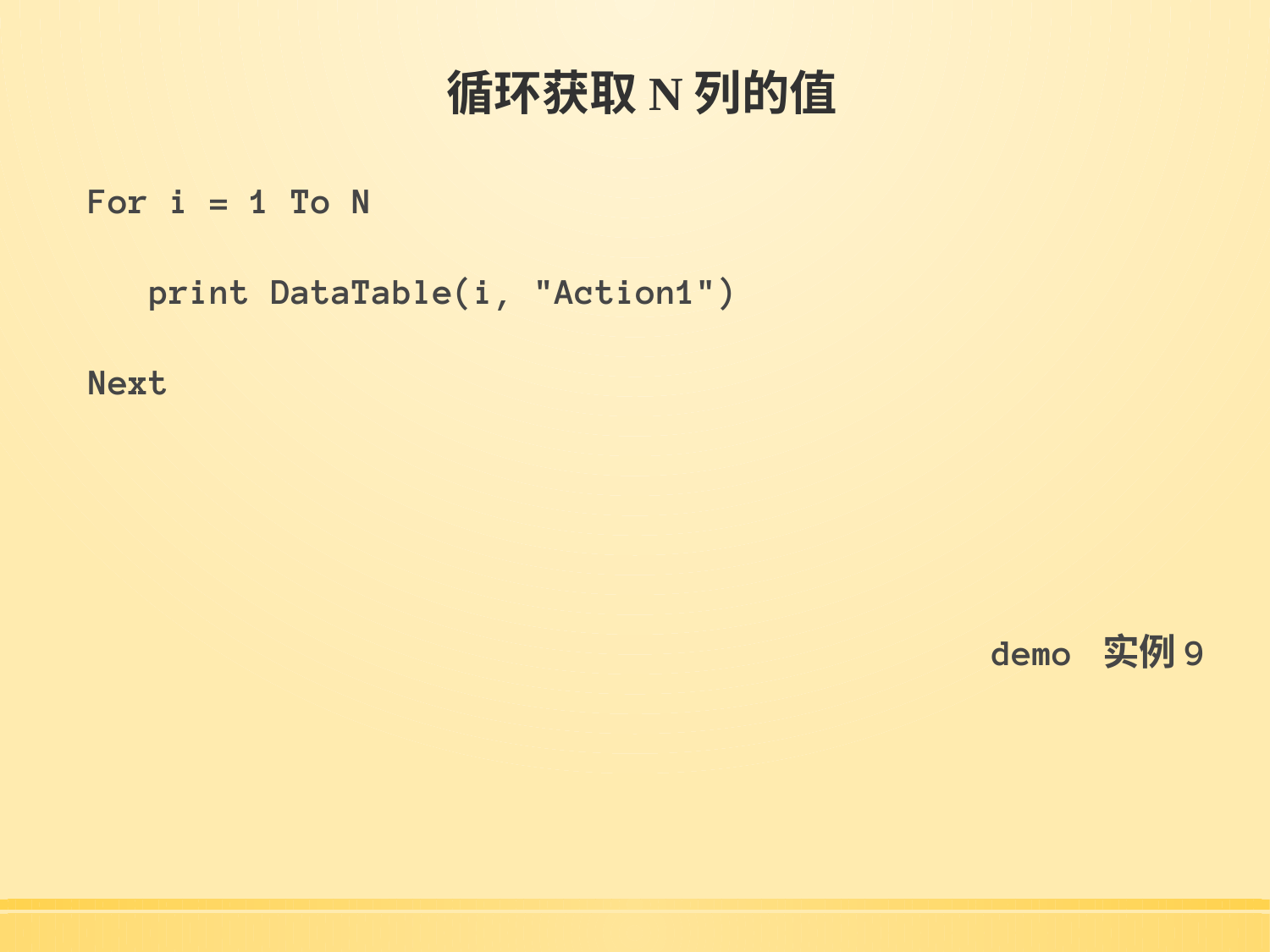

# 循环获取N列的值
For i = 1 To N
   print DataTable(i, "Action1")
Next

demo 实例9